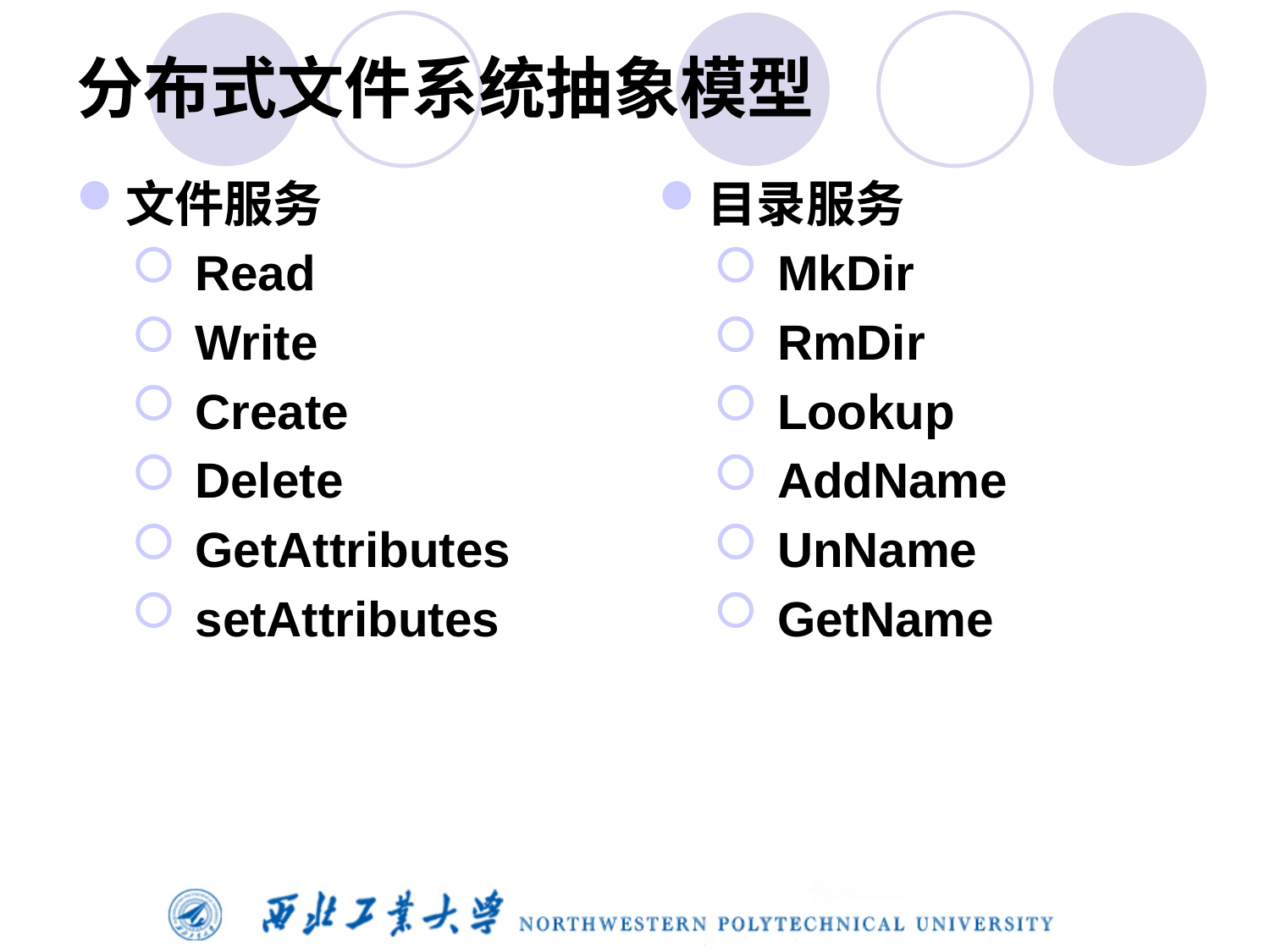

# 分布式文件系统抽象模型
文件服务
Read
Write
Create
Delete
GetAttributes
setAttributes
目录服务
MkDir
RmDir
Lookup
AddName
UnName
GetName